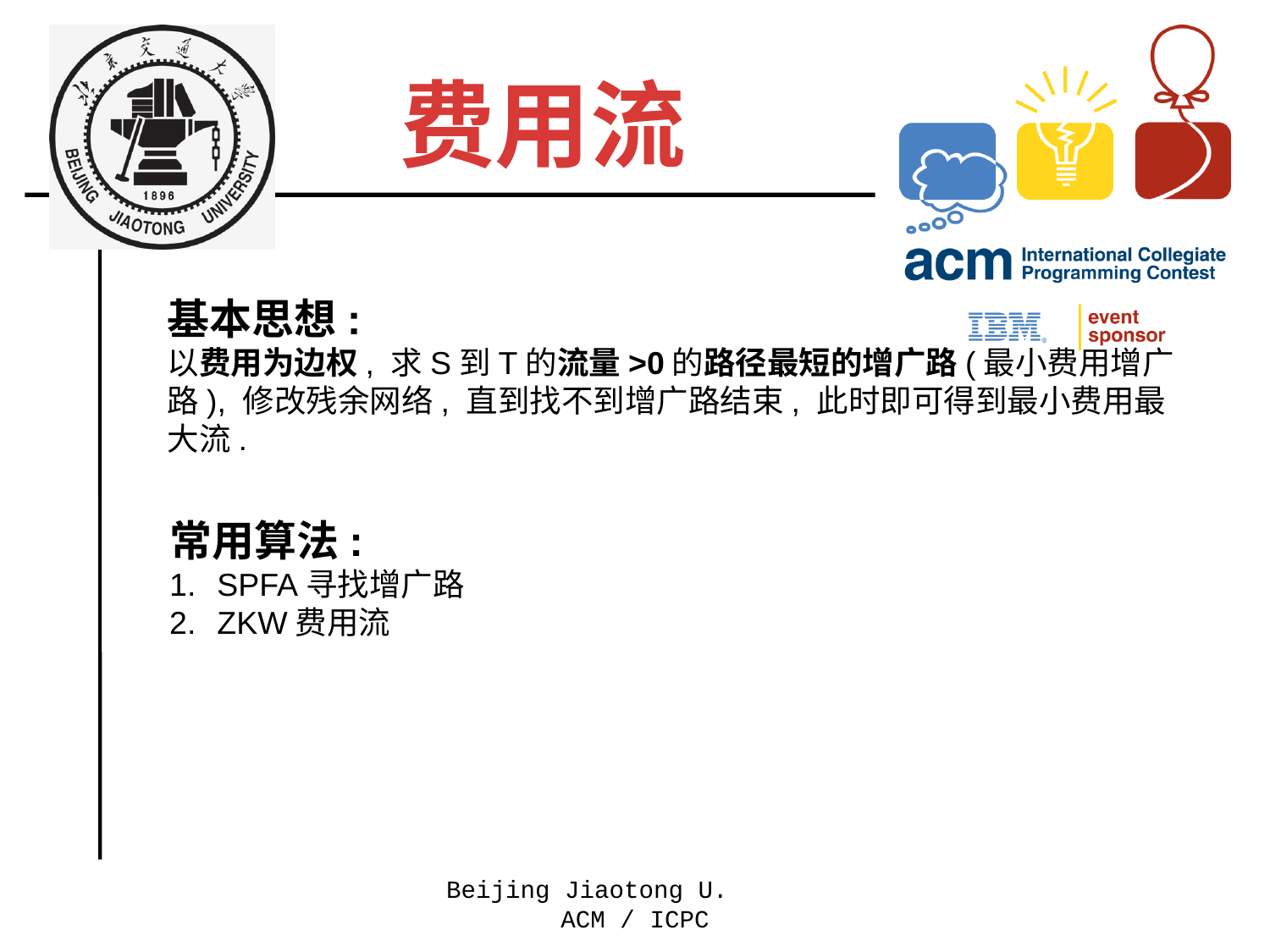

费用流
基本思想:
以费用为边权, 求S到T的流量>0的路径最短的增广路(最小费用增广路), 修改残余网络, 直到找不到增广路结束, 此时即可得到最小费用最大流.
常用算法:
SPFA寻找增广路
ZKW费用流